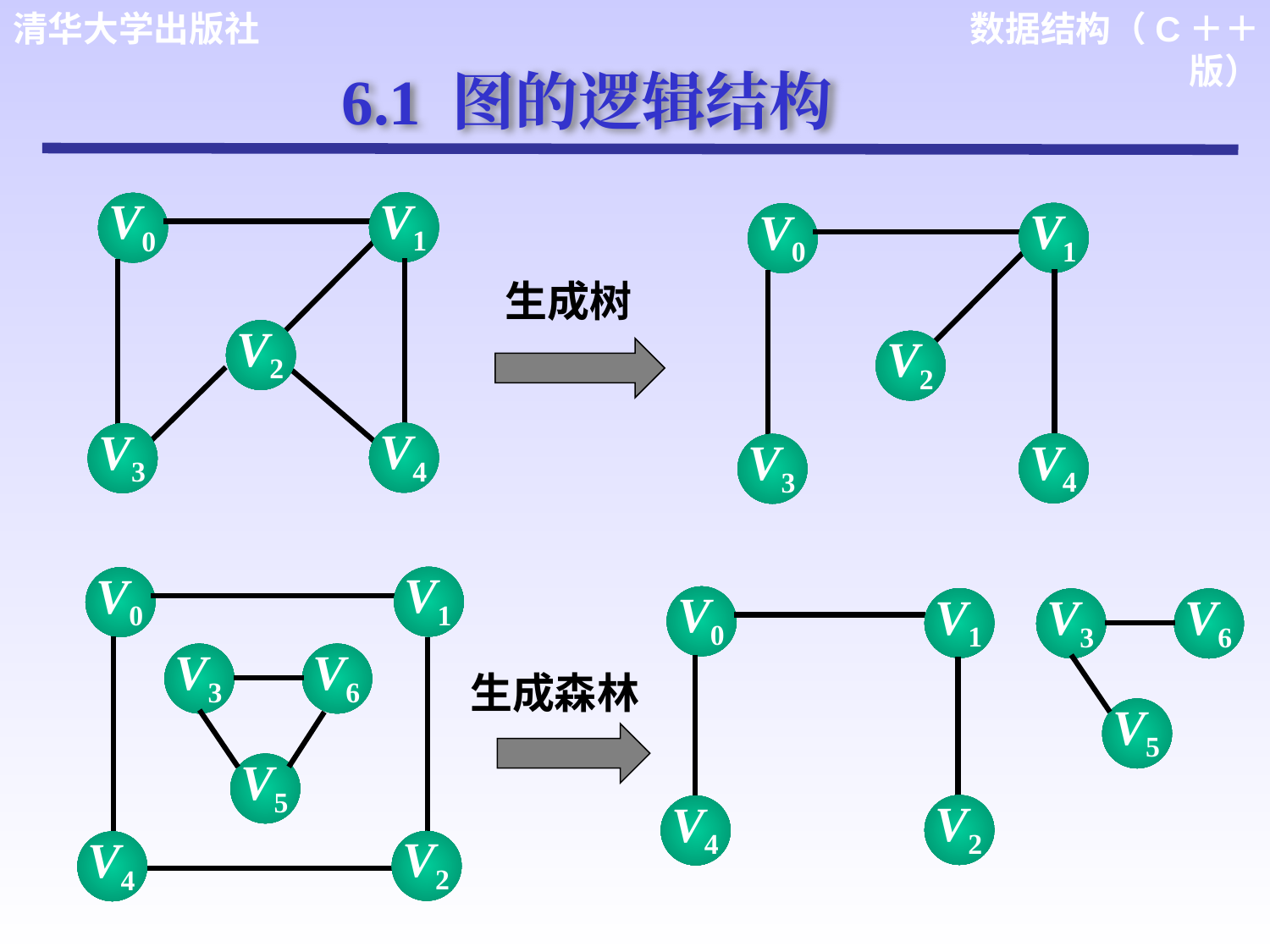

6.1 图的逻辑结构
V1
V0

V2

V4
V3

V1
V0

V2

V4
V3

生成树

V1
V0

V3
V6

V5

V2
V4

V0
V1
V3
V6

V5

V2
V4

生成森林